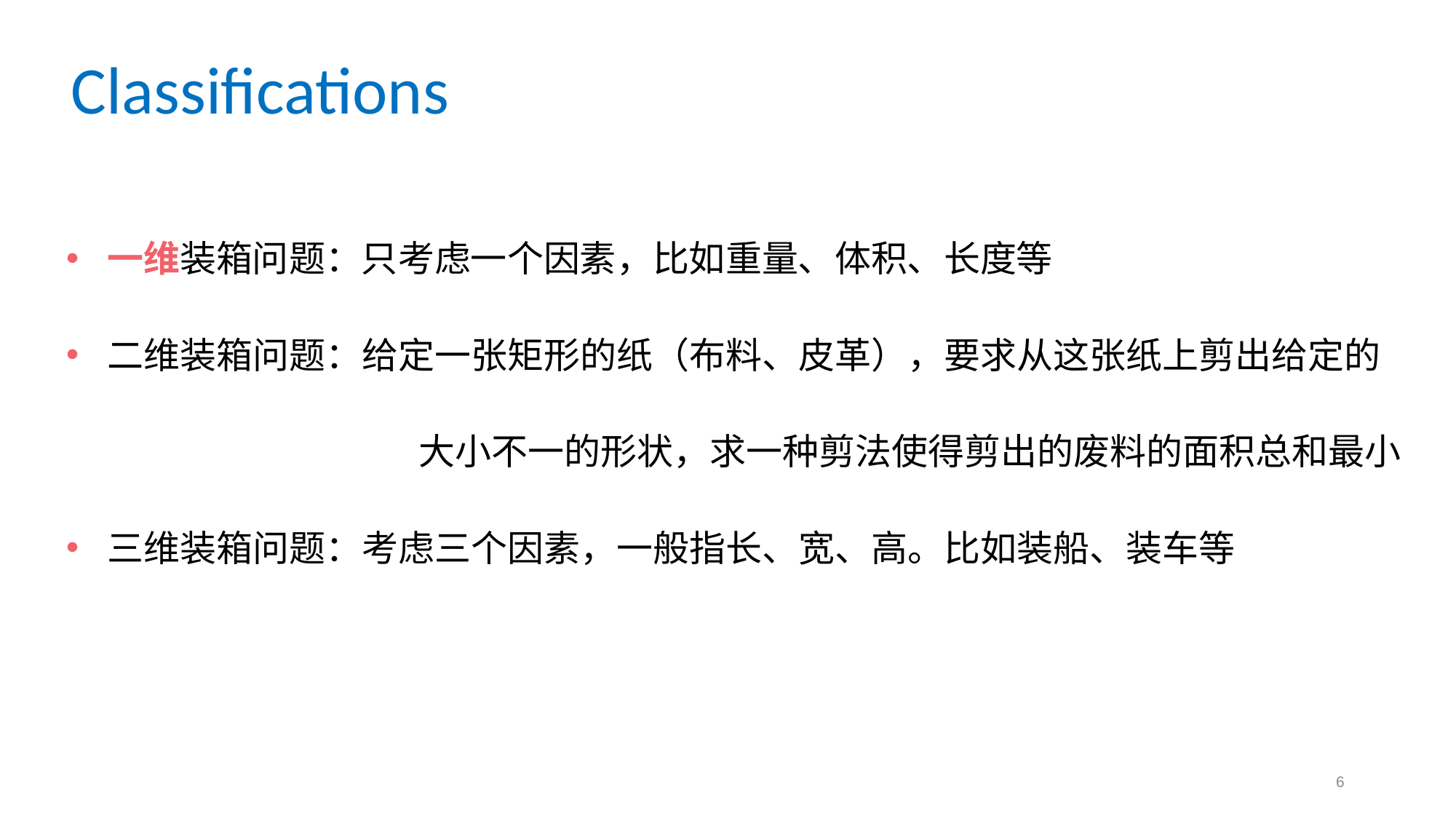

Classifications
一维装箱问题：只考虑一个因素，比如重量、体积、长度等
二维装箱问题：给定一张矩形的纸（布料、皮革），要求从这张纸上剪出给定的
			  大小不一的形状，求一种剪法使得剪出的废料的面积总和最小
三维装箱问题：考虑三个因素，一般指长、宽、高。比如装船、装车等
6